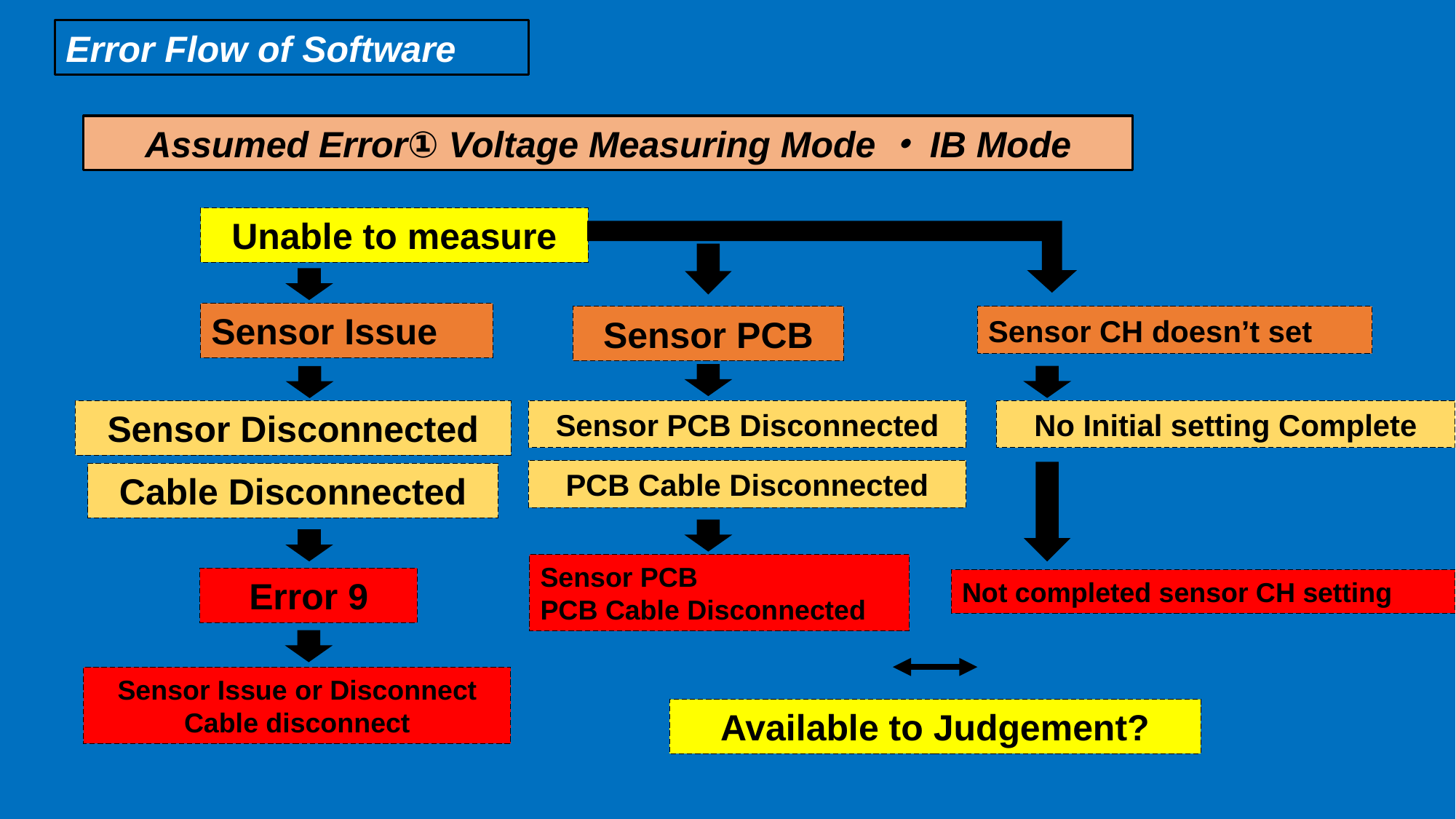

Error Flow of Software
Assumed Error① Voltage Measuring Mode・IB Mode
Unable to measure

Sensor Issue
Sensor PCB
Sensor CH doesn’t set

Sensor PCB Disconnected
No Initial setting Complete
Sensor Disconnected
PCB Cable Disconnected

Cable Disconnected

Sensor PCB
PCB Cable Disconnected
Error 9
Not completed sensor CH setting

Sensor Issue or Disconnect
Cable disconnect
Available to Judgement?